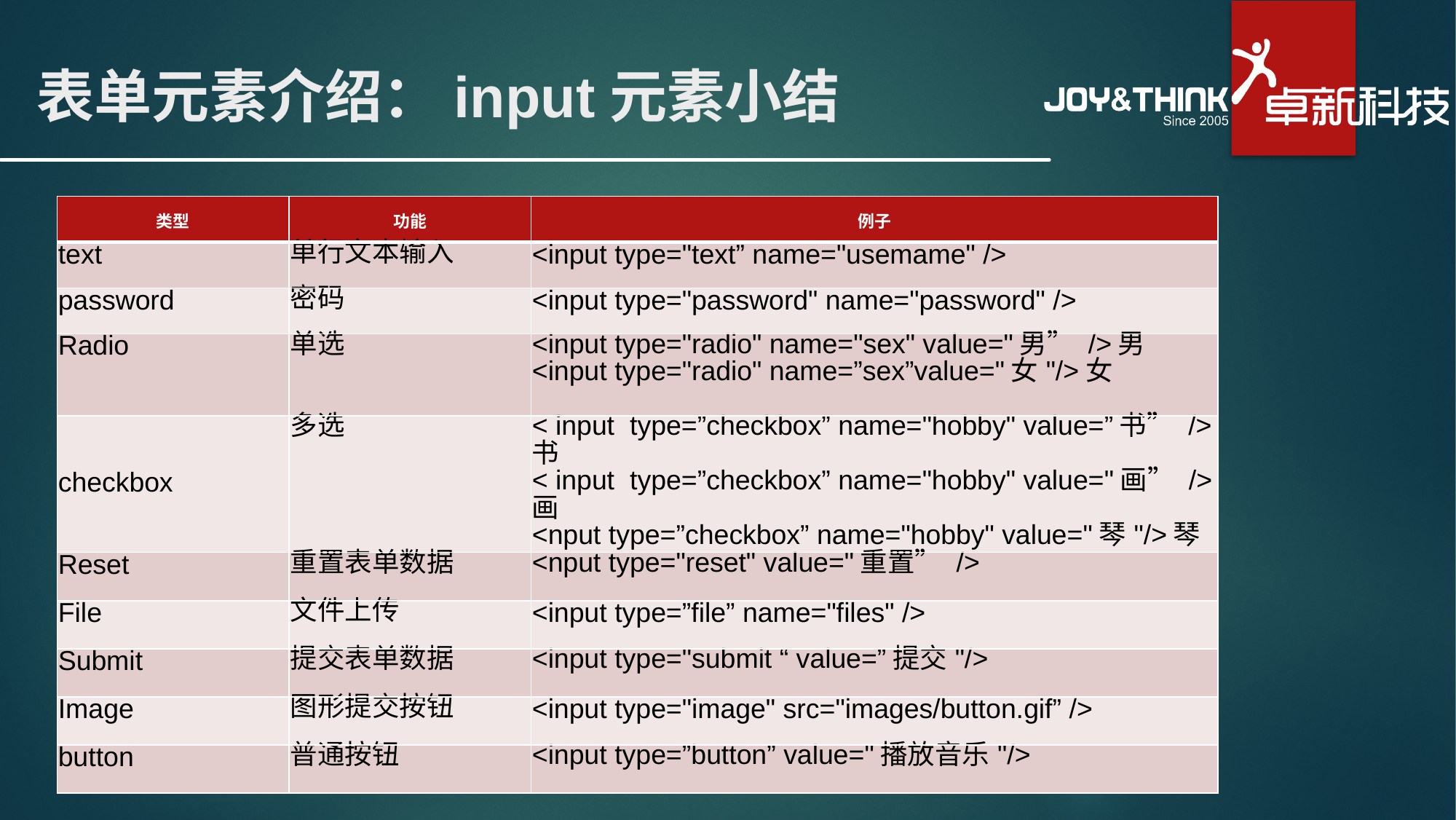

# 表单元素介绍：input元素小结
| 类型 | 功能 | 例子 |
| --- | --- | --- |
| text | 单行文本输入 | <input type="text” name="usemame" /> |
| password | 密码 | <input type="password" name="password" /> |
| Radio | 单选 | <input type="radio" name="sex" value="男” />男 <input type="radio" name=”sex”value="女"/>女 |
| checkbox | 多选 | < input type=”checkbox” name="hobby" value=”书” />书 < input type=”checkbox” name="hobby" value="画” />画  <nput type=”checkbox” name="hobby" value="琴"/>琴 |
| Reset | 重置表单数据 | <nput type="reset" value="重置” /> |
| File | 文件上传 | <input type=”file” name="files" /> |
| Submit | 提交表单数据 | <input type="submit “ value=”提交"/> |
| Image | 图形提交按钮 | <input type="image" src="images/button.gif” /> |
| button | 普通按钮 | <input type=”button” value="播放音乐"/> |